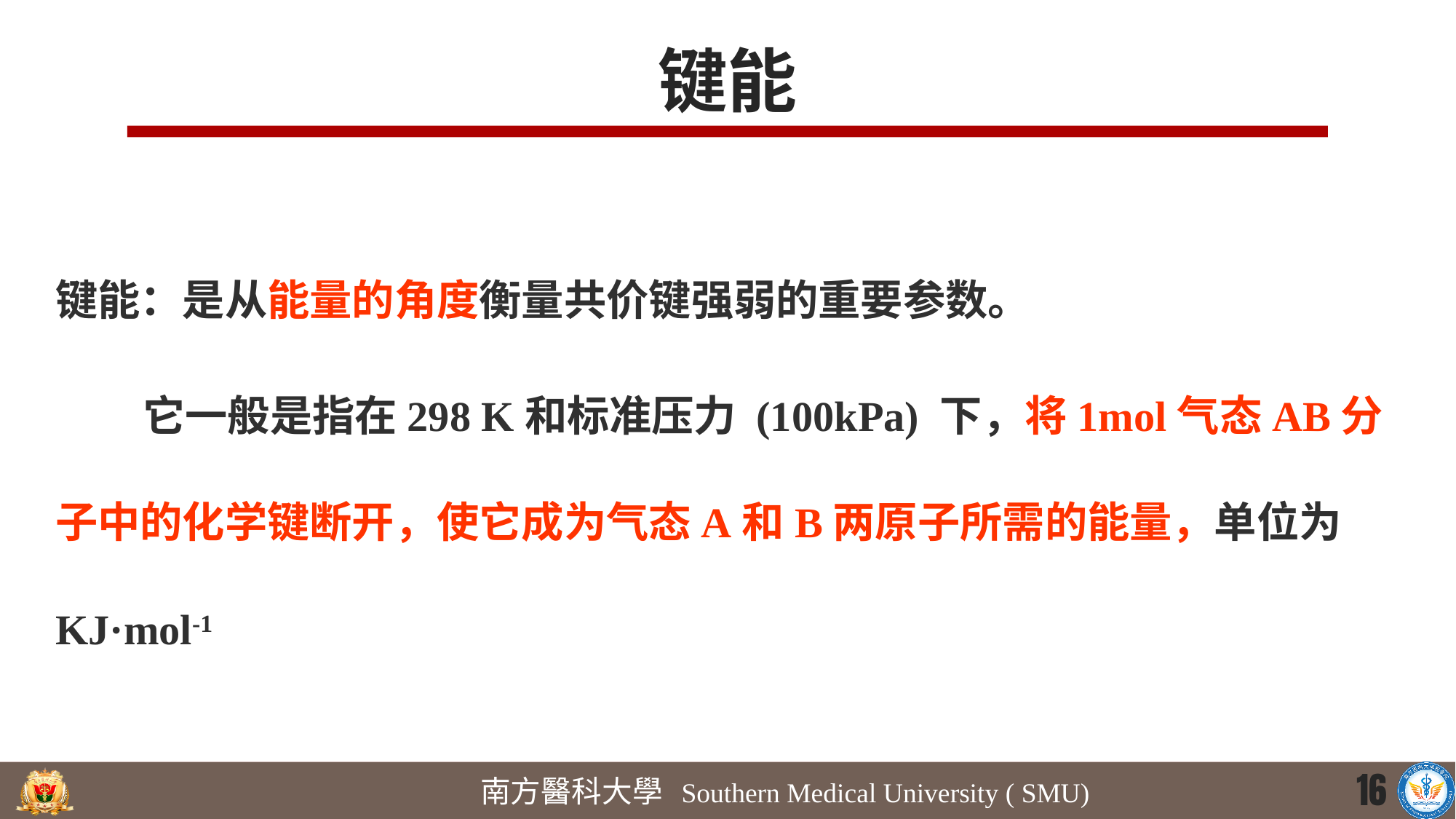

# 键能
键能：是从能量的角度衡量共价键强弱的重要参数。
        它一般是指在298 K和标准压力 (100kPa) 下，将1mol气态AB分子中的化学键断开，使它成为气态A和B两原子所需的能量，单位为KJ·mol-1

16